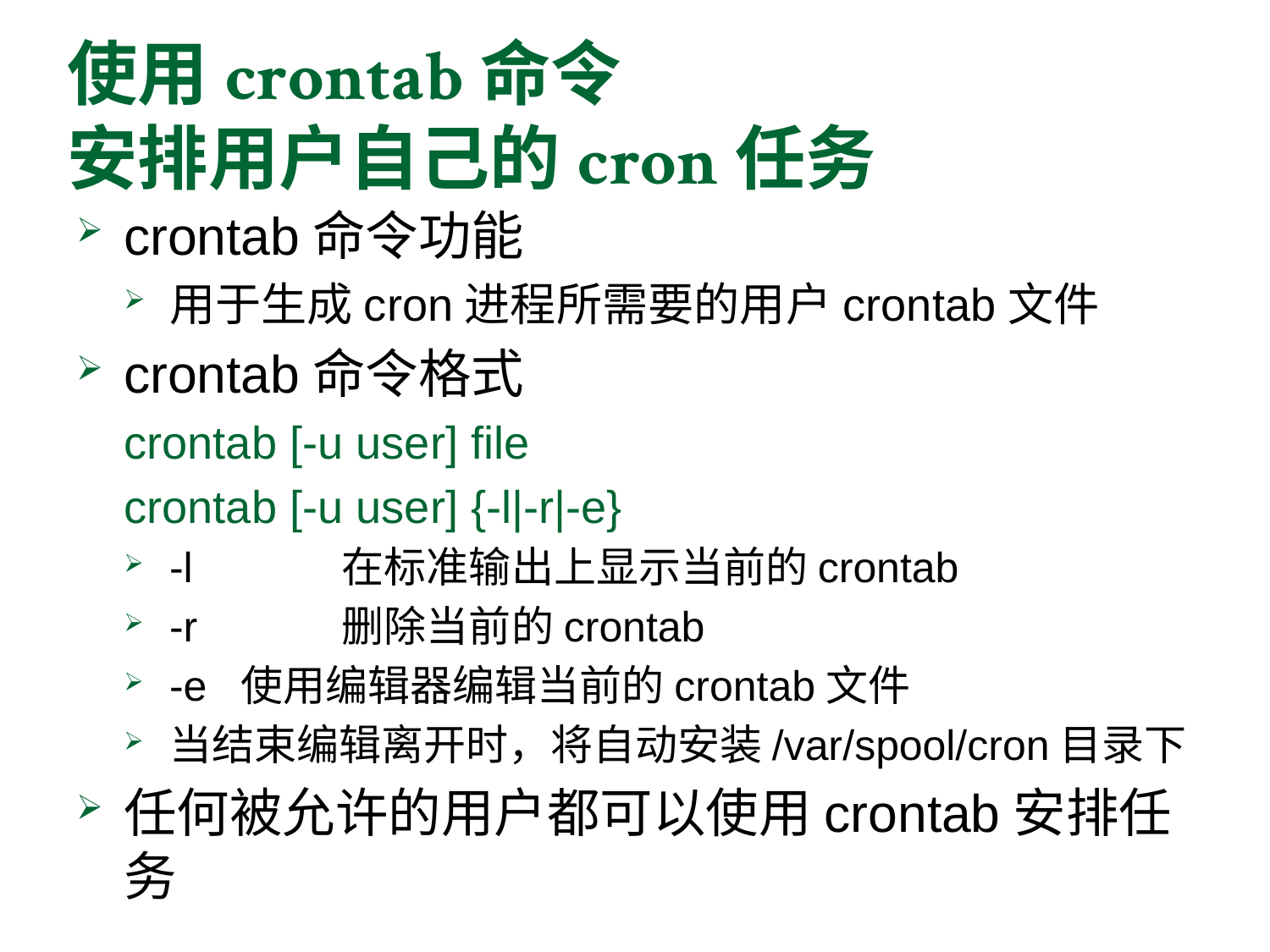

# 使用crontab命令 安排用户自己的cron任务
crontab命令功能
用于生成cron进程所需要的用户crontab文件
crontab命令格式
crontab [-u user] file
crontab [-u user] {-l|-r|-e}
-l	   在标准输出上显示当前的crontab
-r	   删除当前的crontab
-e  使用编辑器编辑当前的crontab文件
当结束编辑离开时，将自动安装/var/spool/cron目录下
任何被允许的用户都可以使用crontab安排任务
16